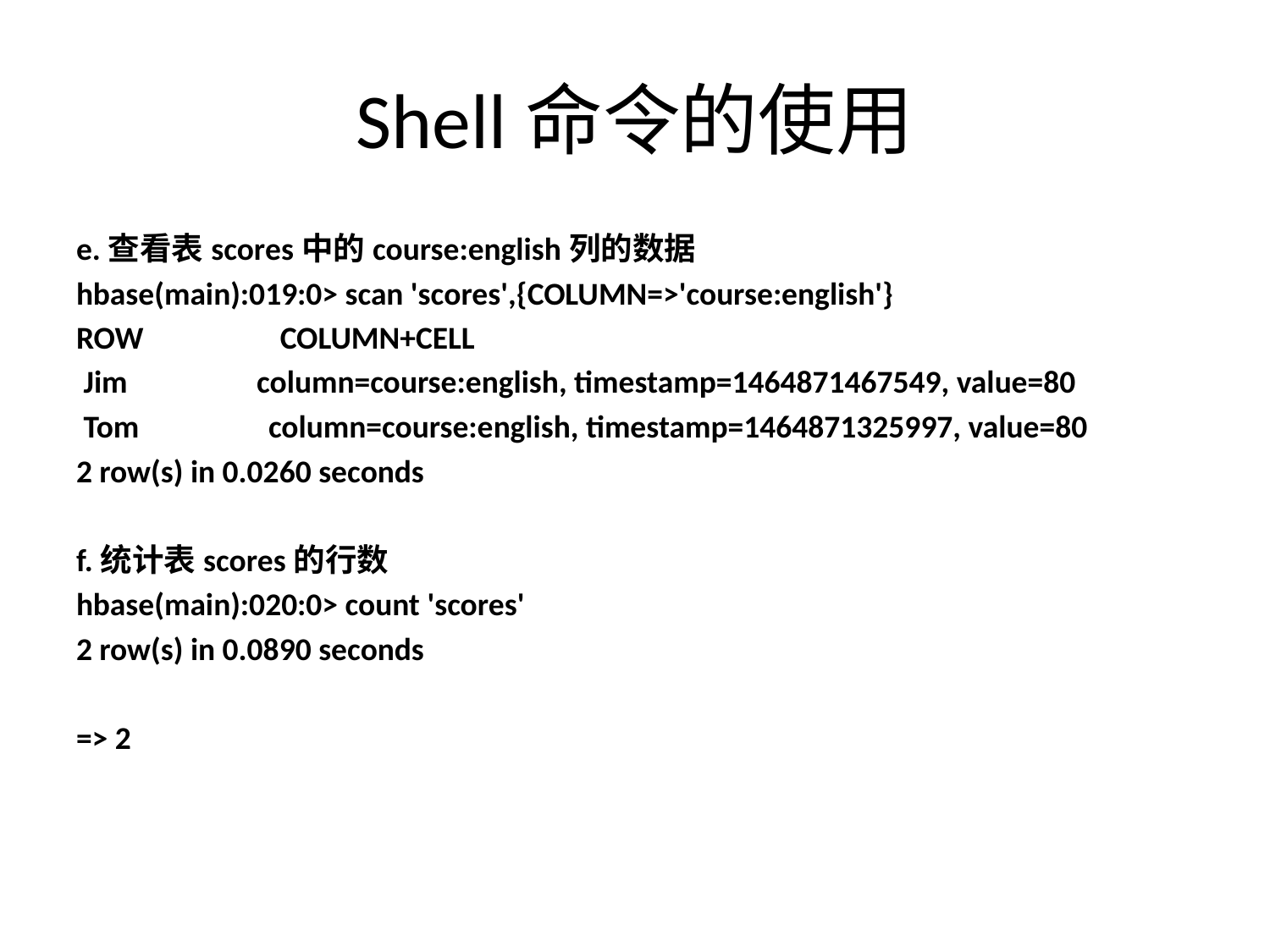

# Shell命令的使用
e.查看表scores中的course:english列的数据
hbase(main):019:0> scan 'scores',{COLUMN=>'course:english'}
ROW                   COLUMN+CELL
 Jim                  column=course:english, timestamp=1464871467549, value=80
 Tom                  column=course:english, timestamp=1464871325997, value=80
2 row(s) in 0.0260 seconds

f.统计表scores的行数
hbase(main):020:0> count 'scores'
2 row(s) in 0.0890 seconds

=> 2